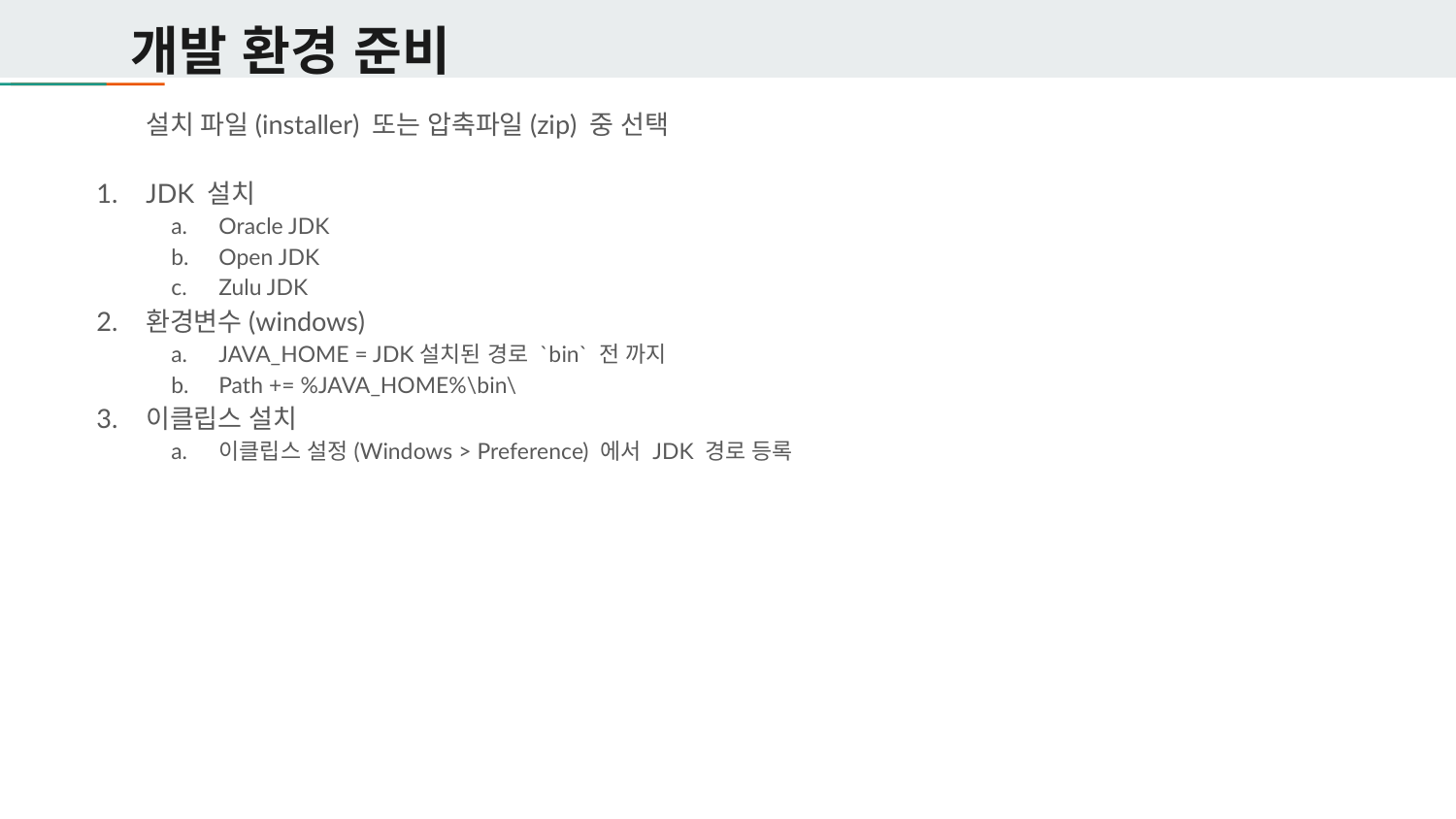

# 개발 환경 준비
설치 파일(installer) 또는 압축파일(zip) 중 선택
JDK 설치
Oracle JDK
Open JDK
Zulu JDK
환경변수(windows)
JAVA_HOME = JDK설치된 경로 `bin` 전 까지
Path += %JAVA_HOME%\bin\
이클립스 설치
이클립스 설정(Windows > Preference) 에서 JDK 경로 등록